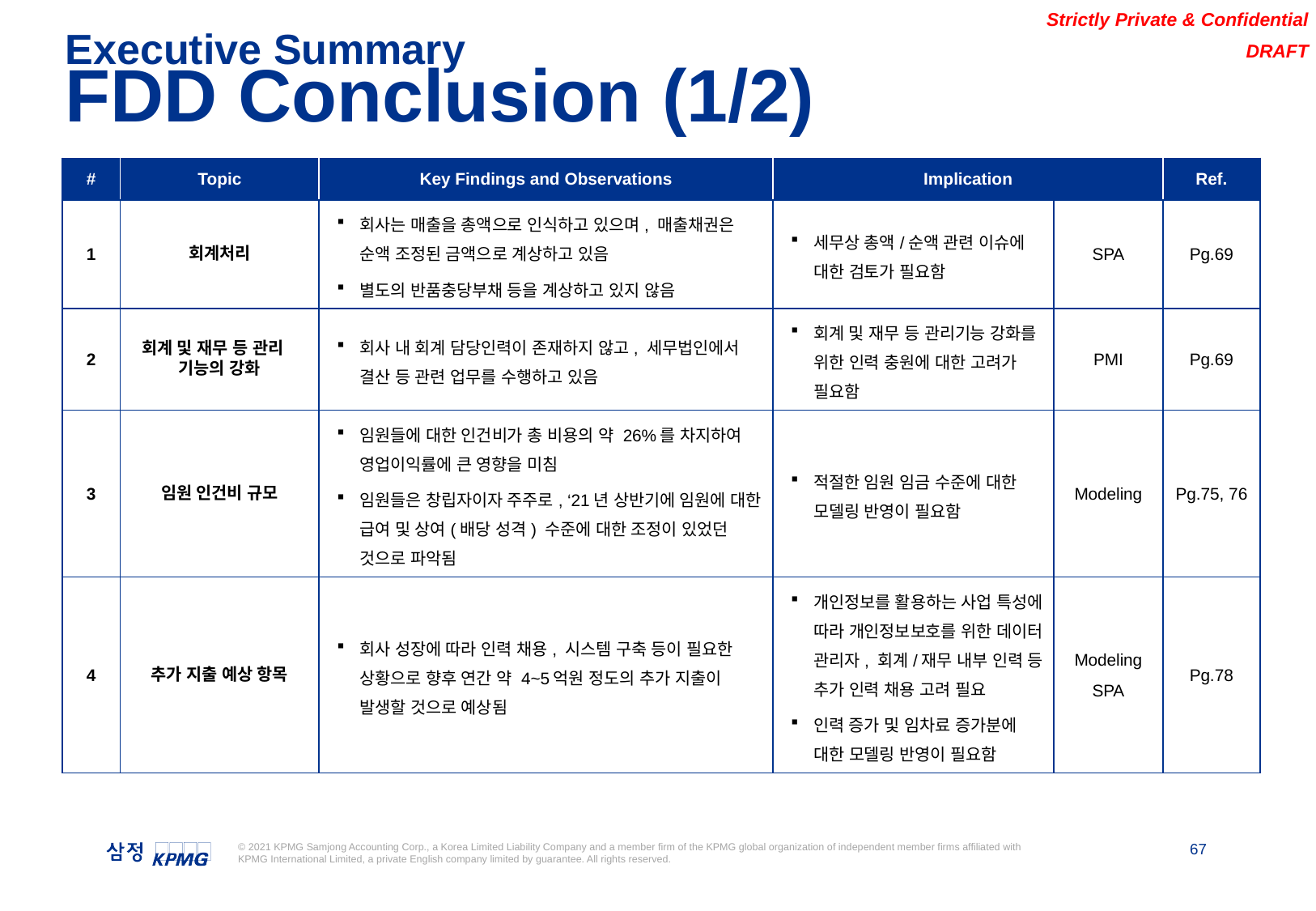

Executive Summary
FDD Conclusion (1/2)
| # | Topic | Key Findings and Observations | Implication |  | Ref. |
| --- | --- | --- | --- | --- | --- |
| 1 | 회계처리 | 회사는 매출을 총액으로 인식하고 있으며, 매출채권은 순액 조정된 금액으로 계상하고 있음 별도의 반품충당부채 등을 계상하고 있지 않음 | 세무상 총액/순액 관련 이슈에 대한 검토가 필요함 | SPA | Pg.69 |
| 2 | 회계 및 재무 등 관리 기능의 강화 | 회사 내 회계 담당인력이 존재하지 않고, 세무법인에서 결산 등 관련 업무를 수행하고 있음 | 회계 및 재무 등 관리기능 강화를 위한 인력 충원에 대한 고려가 필요함 | PMI | Pg.69 |
| 3 | 임원 인건비 규모 | 임원들에 대한 인건비가 총 비용의 약 26%를 차지하여 영업이익률에 큰 영향을 미침 임원들은 창립자이자 주주로, ‘21년 상반기에 임원에 대한 급여 및 상여(배당 성격) 수준에 대한 조정이 있었던 것으로 파악됨 | 적절한 임원 임금 수준에 대한 모델링 반영이 필요함 | Modeling | Pg.75, 76 |
| 4 | 추가 지출 예상 항목 | 회사 성장에 따라 인력 채용, 시스템 구축 등이 필요한 상황으로 향후 연간 약 4~5억원 정도의 추가 지출이 발생할 것으로 예상됨 | 개인정보를 활용하는 사업 특성에 따라 개인정보보호를 위한 데이터 관리자, 회계/재무 내부 인력 등 추가 인력 채용 고려 필요 인력 증가 및 임차료 증가분에 대한 모델링 반영이 필요함 | Modeling SPA | Pg.78 |